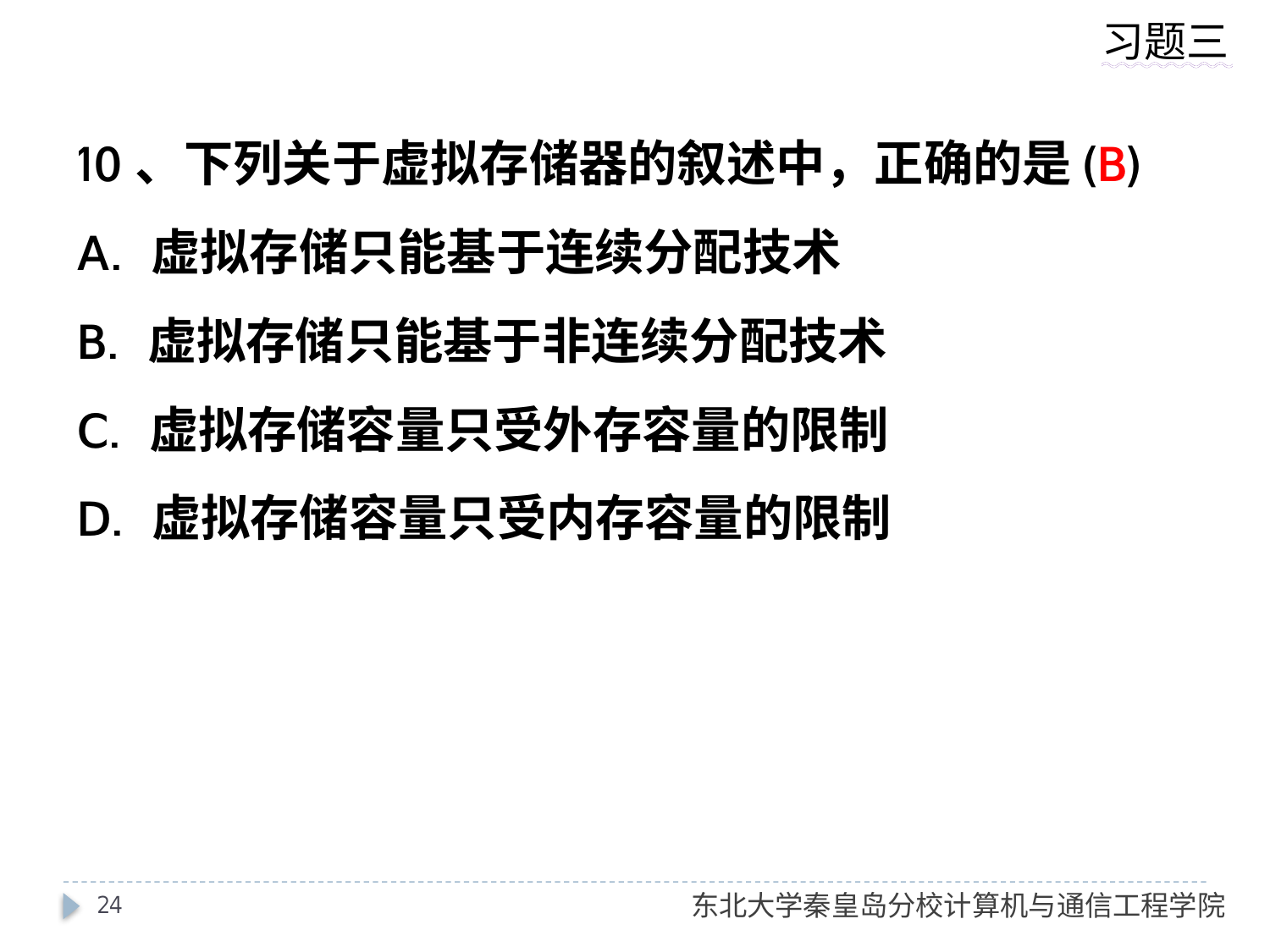

10、下列关于虚拟存储器的叙述中，正确的是(B)
A. 虚拟存储只能基于连续分配技术
B. 虚拟存储只能基于非连续分配技术
C. 虚拟存储容量只受外存容量的限制
D. 虚拟存储容量只受内存容量的限制
24